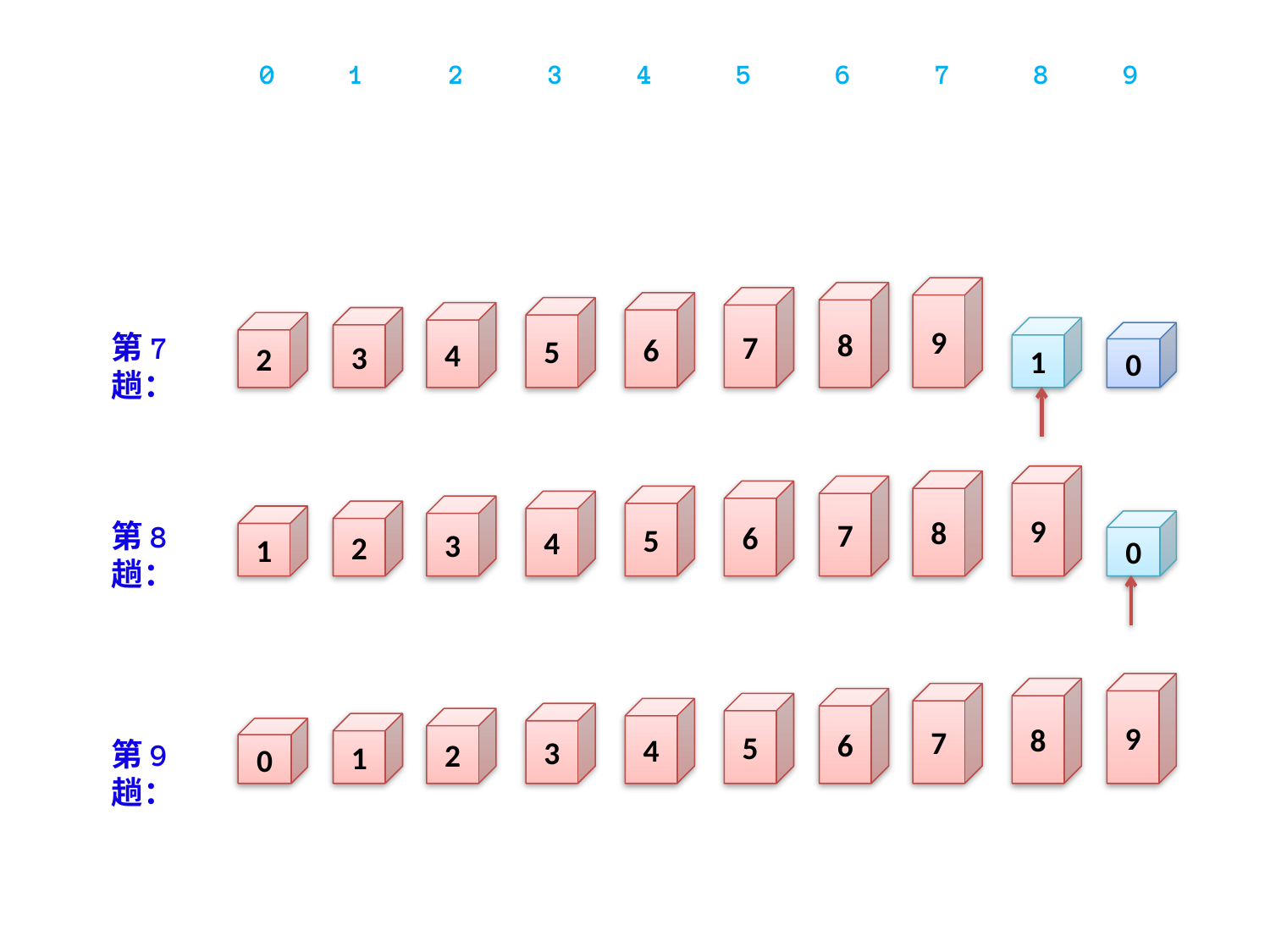

0
1
2
3
4
5
6
7
8
9
9
8
7
6
5
4
3
2
1
第7趟：
0
9
8
7
6
5
4
3
2
1
第8趟：
0
9
8
7
6
5
4
3
2
1
0
第9趟：